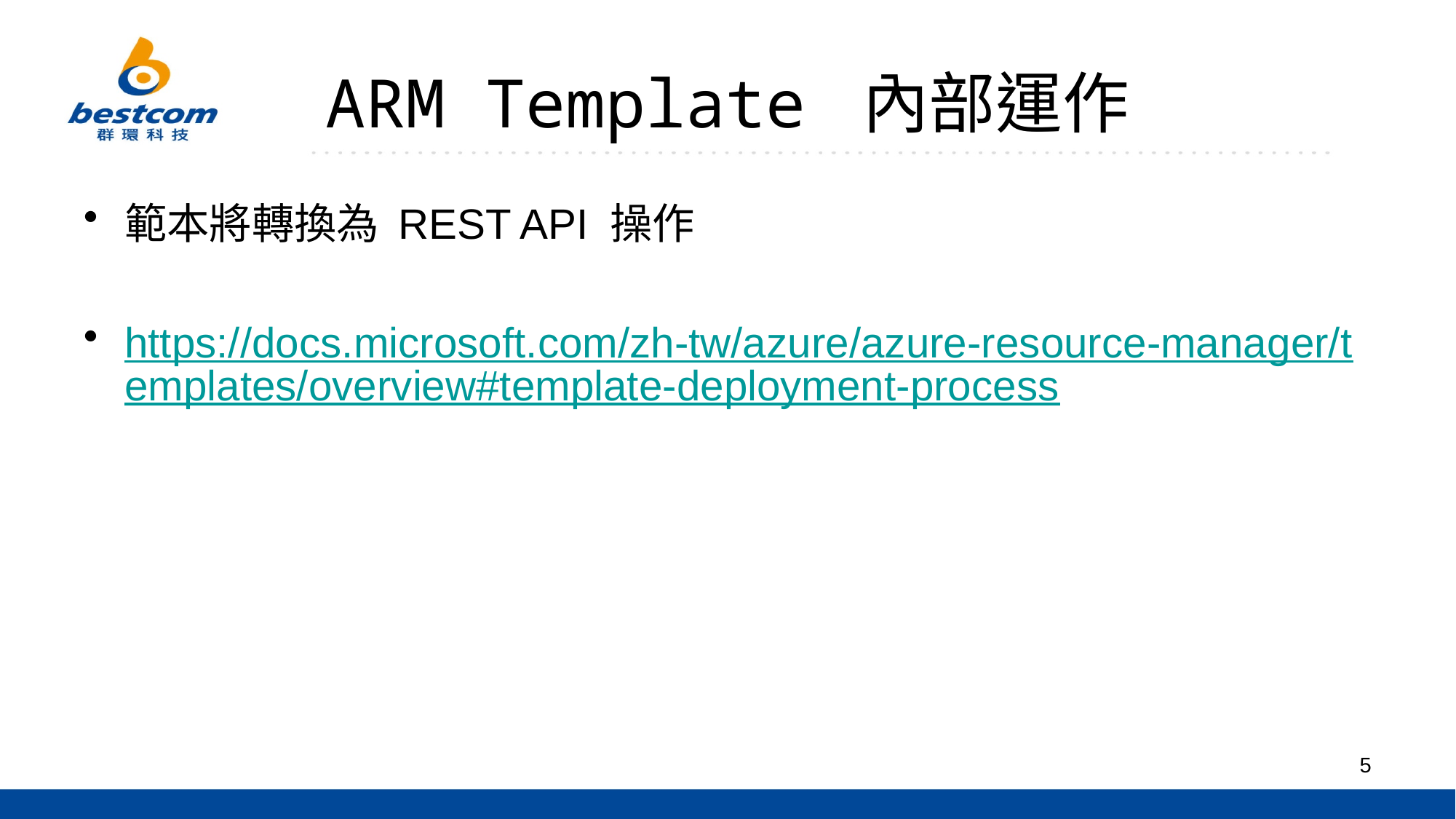

# ARM Template 內部運作
範本將轉換為 REST API 操作

https://docs.microsoft.com/zh-tw/azure/azure-resource-manager/templates/overview#template-deployment-process

5